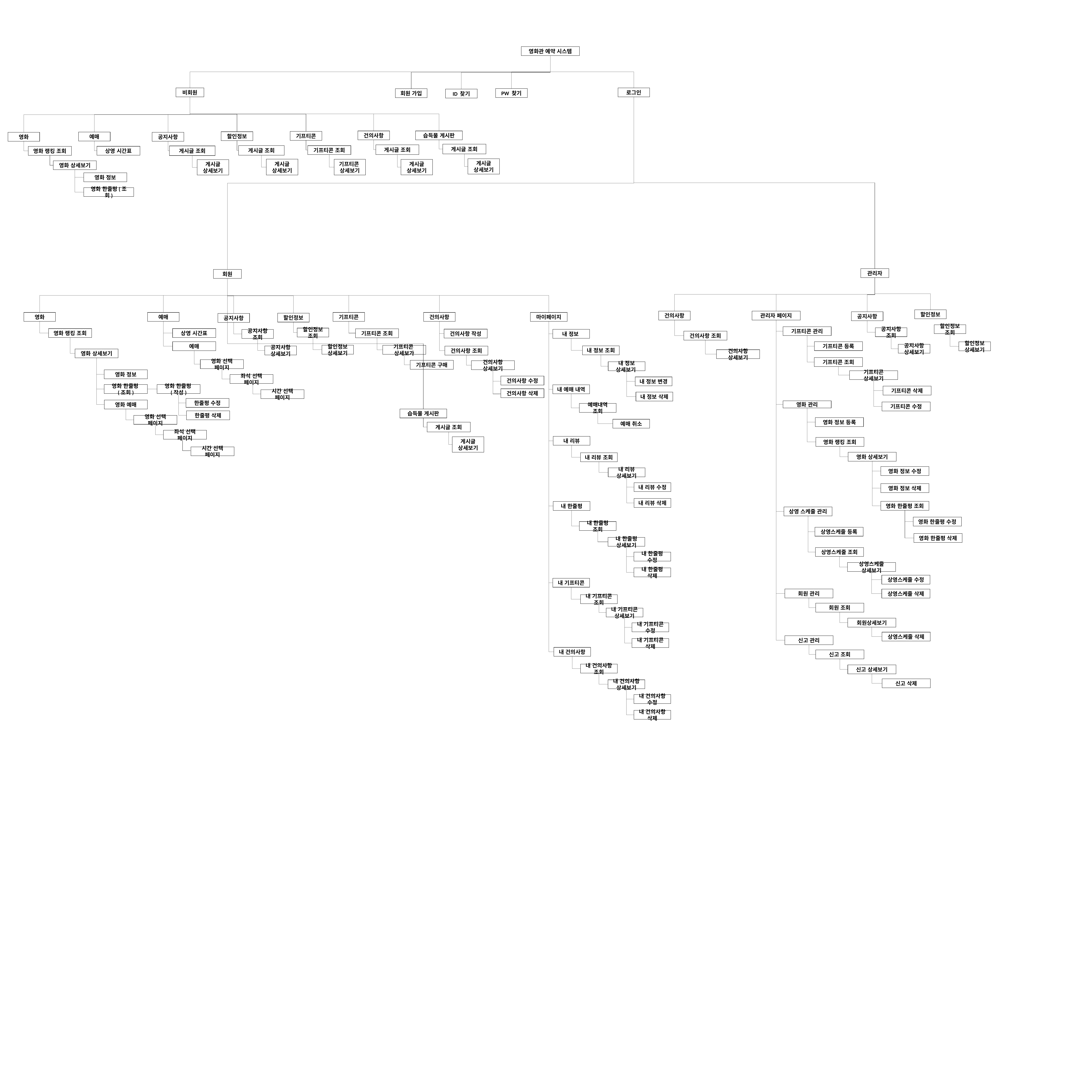

영화관 예약 시스템
비회원
로그인
PW 찾기
회원 가입
ID 찾기
건의사항
습득물 게시판
기프티콘
할인정보
예매
영화
공지사항
게시글 조회
게시글 조회
게시글 조회
기프티콘 조회
게시글 조회
상영 시간표
영화 랭킹 조회
게시글
상세보기
게시글
상세보기
기프티콘
상세보기
게시글 상세보기
게시글
상세보기
영화 상세보기
영화 정보
영화 한줄평(조회)
관리자
회원
할인정보
건의사항
관리자 페이지
공지사항
영화
예매
기프티콘
건의사항
마이페이지
할인정보
공지사항
할인정보
조회
기프티콘 관리
공지사항조회
할인정보
조회
영화 랭킹 조회
상영 시간표
기프티콘 조회
건의사항 작성
내 정보
공지사항조회
건의사항 조회
기프티콘 등록
예매
할인정보
상세보기
공지사항 상세보기
할인정보
상세보기
기프티콘
상세보가
내 정보 조회
공지사항 상세보기
건의사항 조회
영화 상세보기
건의사항
상세보기
기프티콘 조회
영화 선택 페이지
기프티콘 구매
건의사항 상세보기
내 정보
상세보기
영화 정보
기프티콘 상세보기
좌석 선택 페이지
건의사항 수정
내 정보 변경
영화 한줄평(조회)
영화 한줄평(작성)
내 예매 내역
기프티콘 삭제
건의사항 삭제
시간 선택 페이지
내 정보 삭제
한줄평 수정
영화 예매
영화 관리
기프티콘 수정
예매내역 조회
습득물 게시판
한줄평 삭제
영화 선택 페이지
영화 정보 등록
예매 취소
게시글 조회
좌석 선택 페이지
내 리뷰
게시글
상세보기
영화 랭킹 조회
시간 선택 페이지
영화 상세보기
내 리뷰 조회
영화 정보 수정
내 리뷰 상세보기
내 리뷰 수정
영화 정보 삭제
내 리뷰 삭제
영화 한줄평 조회
내 한줄평
상영 스케줄 관리
영화 한줄평 수정
내 한줄평 조회
상영스케줄 등록
영화 한줄평 삭제
내 한줄평 상세보기
상영스케줄 조회
내 한줄평 수정
상영스케줄 상세보기
내 한줄평
삭제
상영스케줄 수정
내 기프티콘
회원 관리
상영스케줄 삭제
내 기프티콘 조회
회원 조회
내 기프티콘 상세보기
회원상세보기
내 기프티콘 수정
상영스케줄 삭제
신고 관리
내 기프티콘
삭제
내 건의사항
신고 조회
내 건의사항 조회
신고 상세보기
신고 삭제
내 건의사항 상세보기
내 건의사항 수정
내 건의사항
삭제